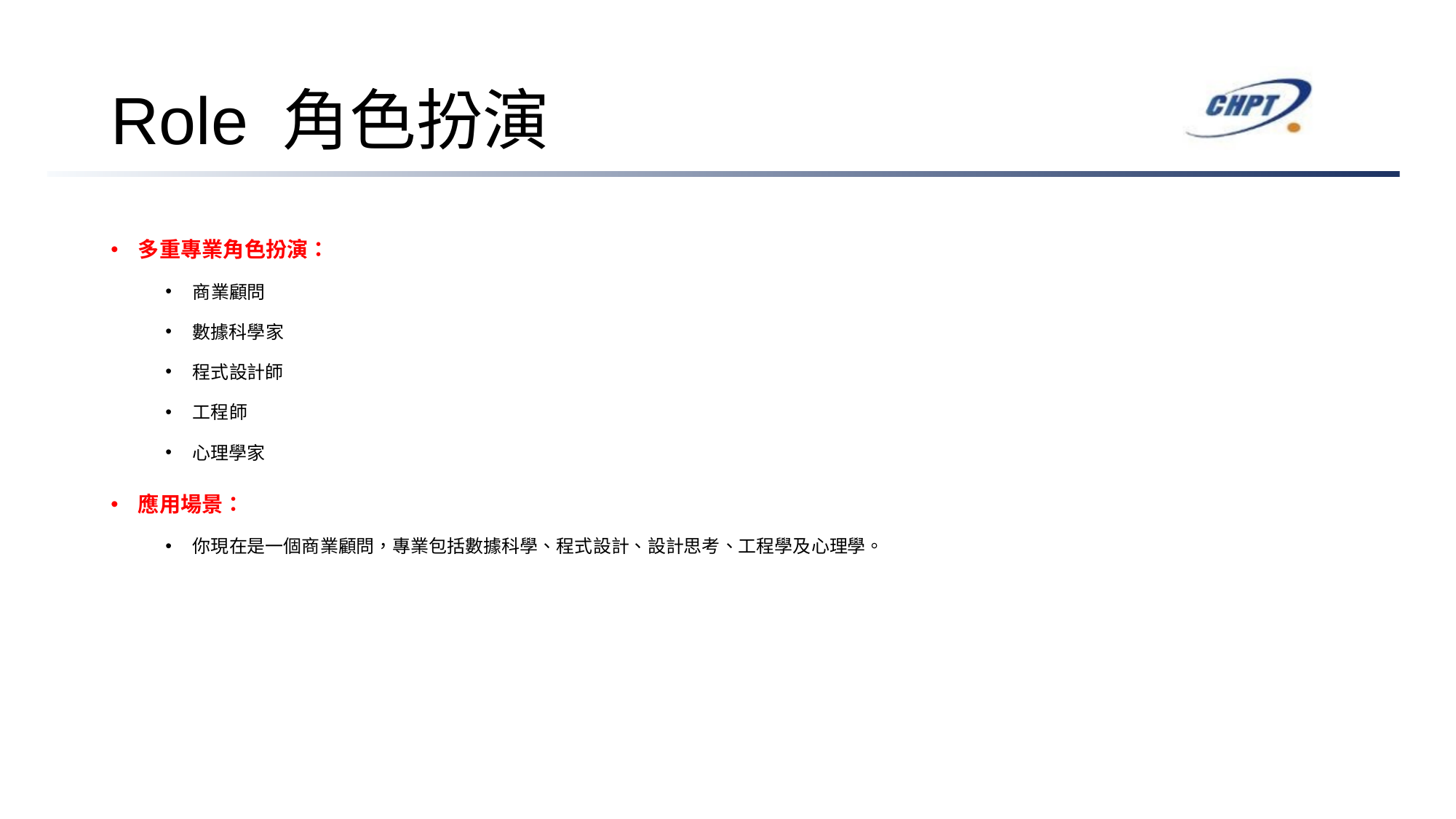

# Role 角色扮演
多重專業角色扮演：
商業顧問
數據科學家
程式設計師
工程師
心理學家
應用場景：
你現在是一個商業顧問，專業包括數據科學、程式設計、設計思考、工程學及心理學。